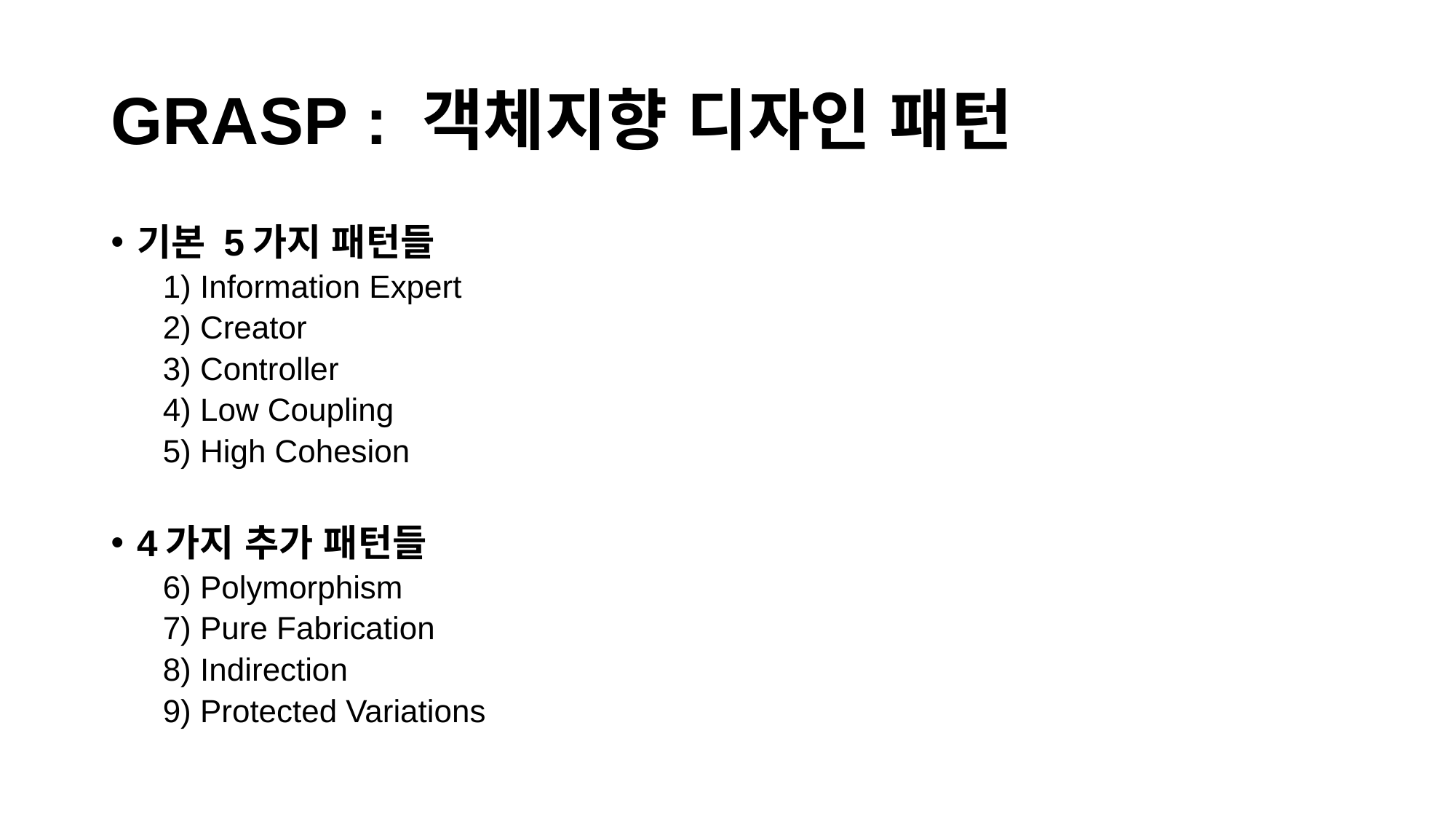

# GRASP : 객체지향 디자인 패턴
기본 5가지 패턴들
1) Information Expert
2) Creator
3) Controller
4) Low Coupling
5) High Cohesion

4가지 추가 패턴들
6) Polymorphism
7) Pure Fabrication
8) Indirection
9) Protected Variations